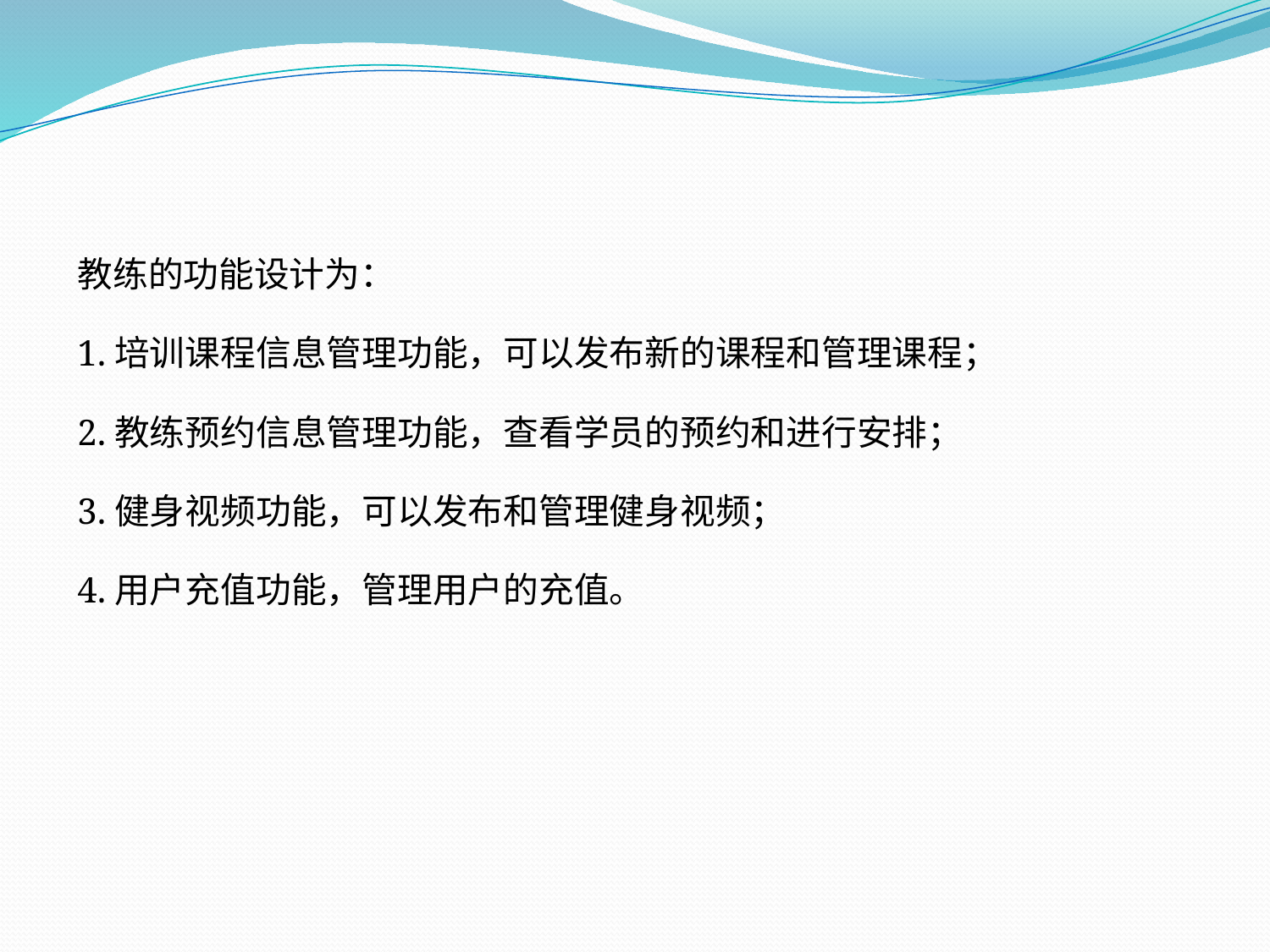

教练的功能设计为：
1.培训课程信息管理功能，可以发布新的课程和管理课程；
2.教练预约信息管理功能，查看学员的预约和进行安排；
3.健身视频功能，可以发布和管理健身视频；
4.用户充值功能，管理用户的充值。